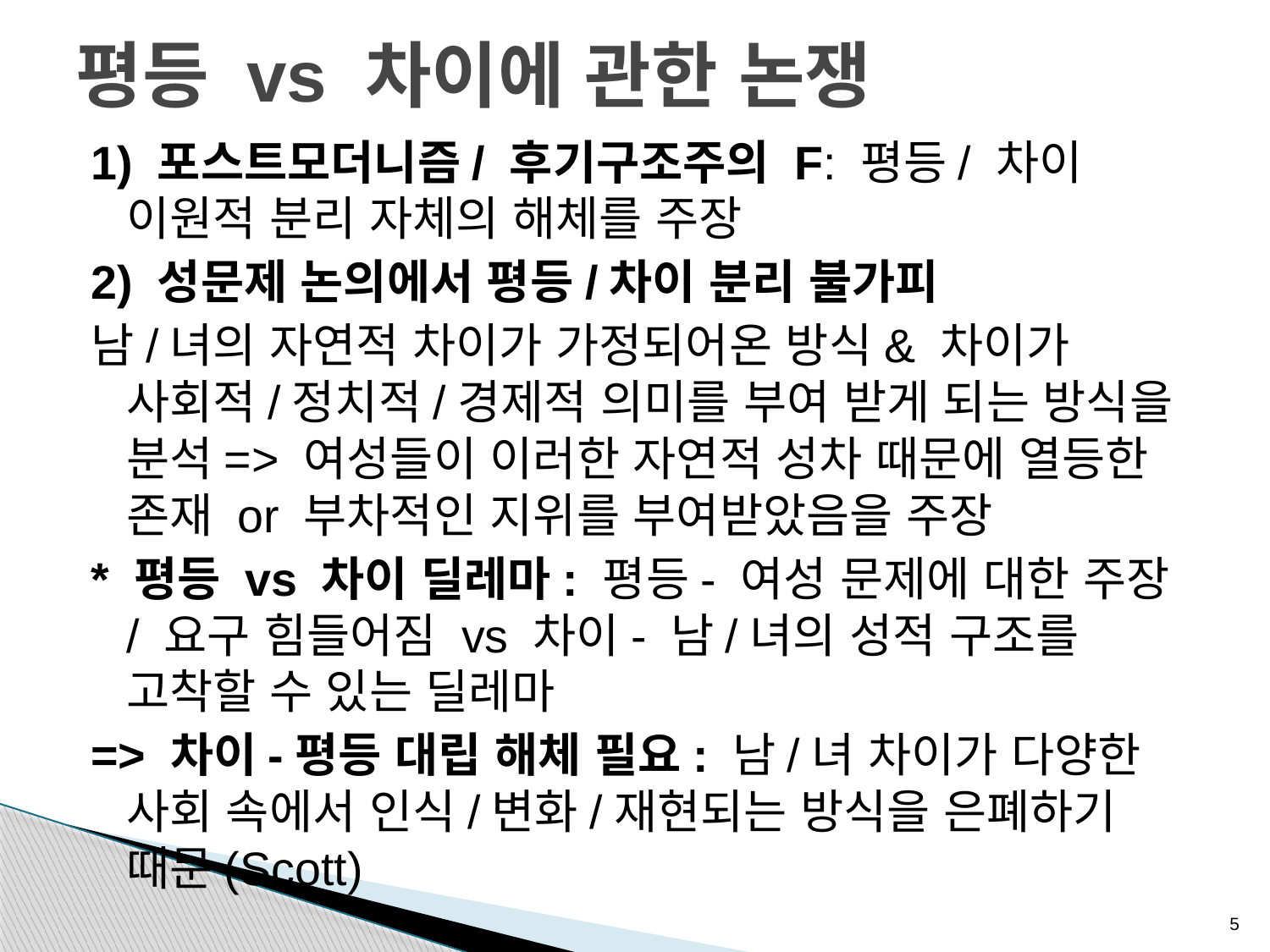

# 평등 vs 차이에 관한 논쟁
1) 포스트모더니즘/ 후기구조주의 F: 평등/ 차이 이원적 분리 자체의 해체를 주장
2) 성문제 논의에서 평등/차이 분리 불가피
남/녀의 자연적 차이가 가정되어온 방식& 차이가 사회적/정치적/경제적 의미를 부여 받게 되는 방식을 분석=> 여성들이 이러한 자연적 성차 때문에 열등한 존재 or 부차적인 지위를 부여받았음을 주장
* 평등 vs 차이 딜레마: 평등- 여성 문제에 대한 주장/ 요구 힘들어짐 vs 차이- 남/녀의 성적 구조를 고착할 수 있는 딜레마
=> 차이-평등 대립 해체 필요: 남/녀 차이가 다양한 사회 속에서 인식/변화/재현되는 방식을 은폐하기 때문(Scott)

5